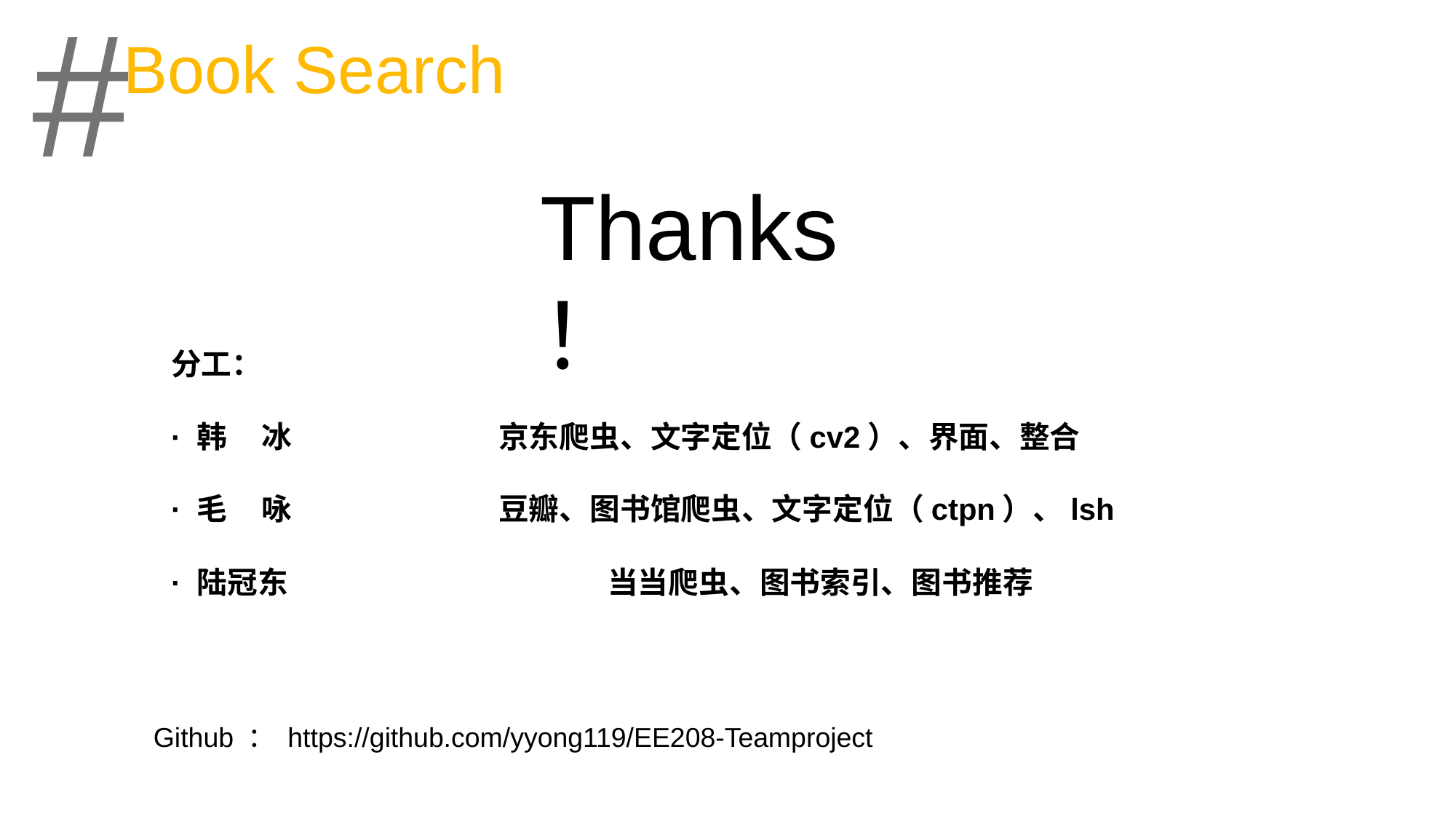

#
Book Search
Thanks！
分工：
· 韩     冰		京东爬虫、文字定位（cv2）、界面、整合
· 毛     咏		豆瓣、图书馆爬虫、文字定位（ctpn）、lsh
· 陆冠东			当当爬虫、图书索引、图书推荐
Github ： https://github.com/yyong119/EE208-Teamproject